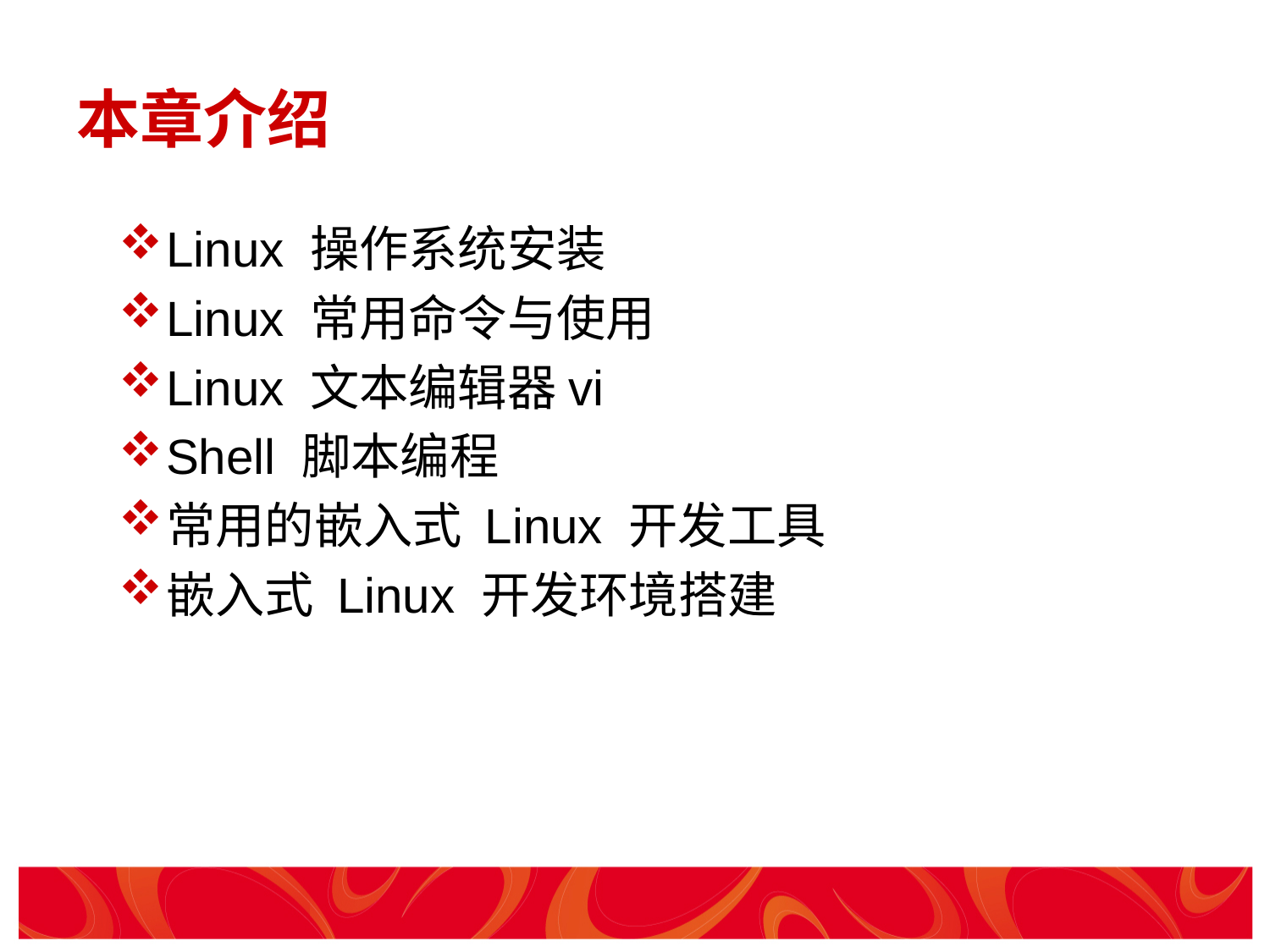

# 本章介绍
Linux 操作系统安装
Linux 常用命令与使用
Linux 文本编辑器vi
Shell 脚本编程
常用的嵌入式 Linux 开发工具
嵌入式 Linux 开发环境搭建